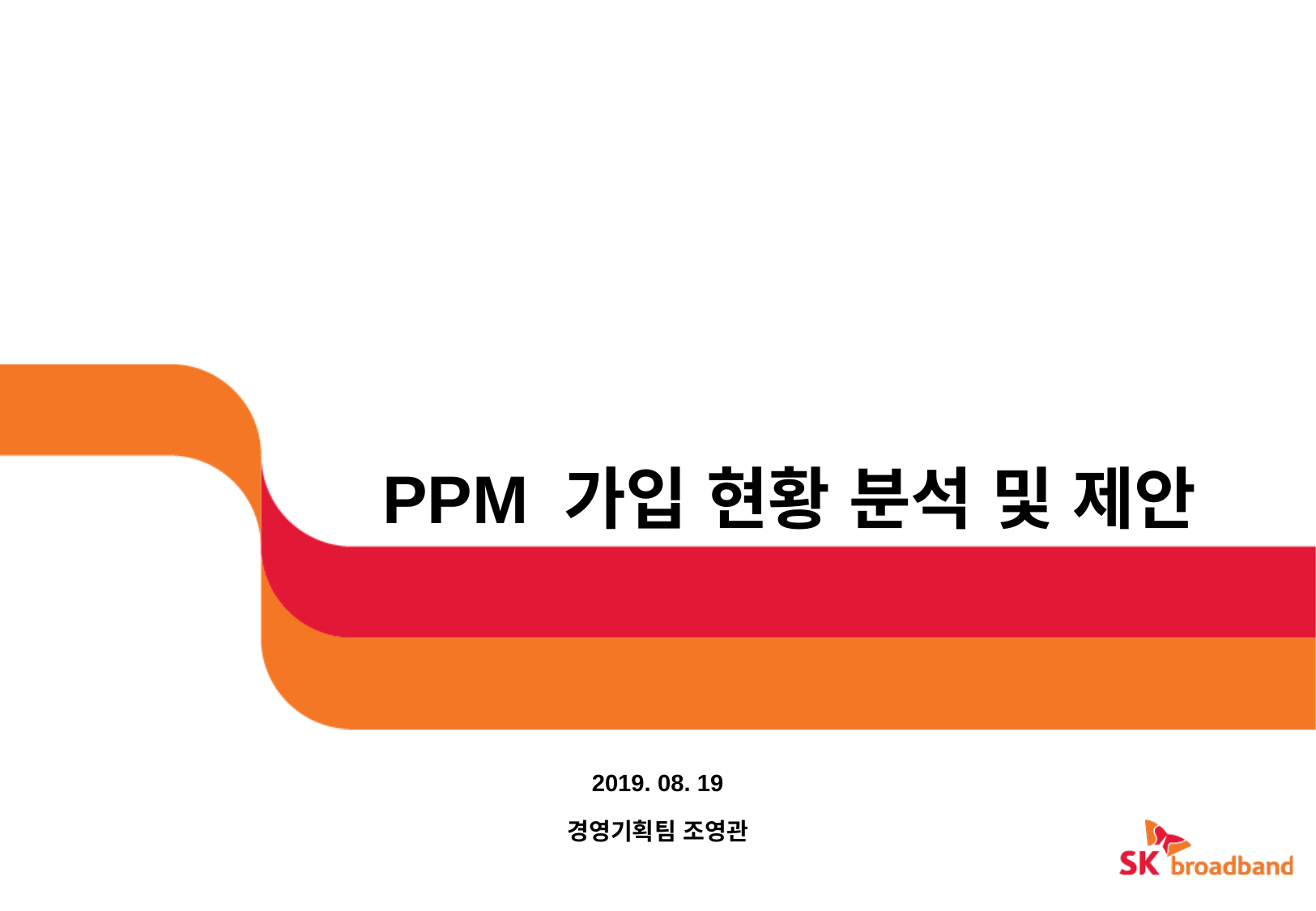

# PPM 가입 현황 분석 및 제안
2019. 08. 19
경영기획팀 조영관